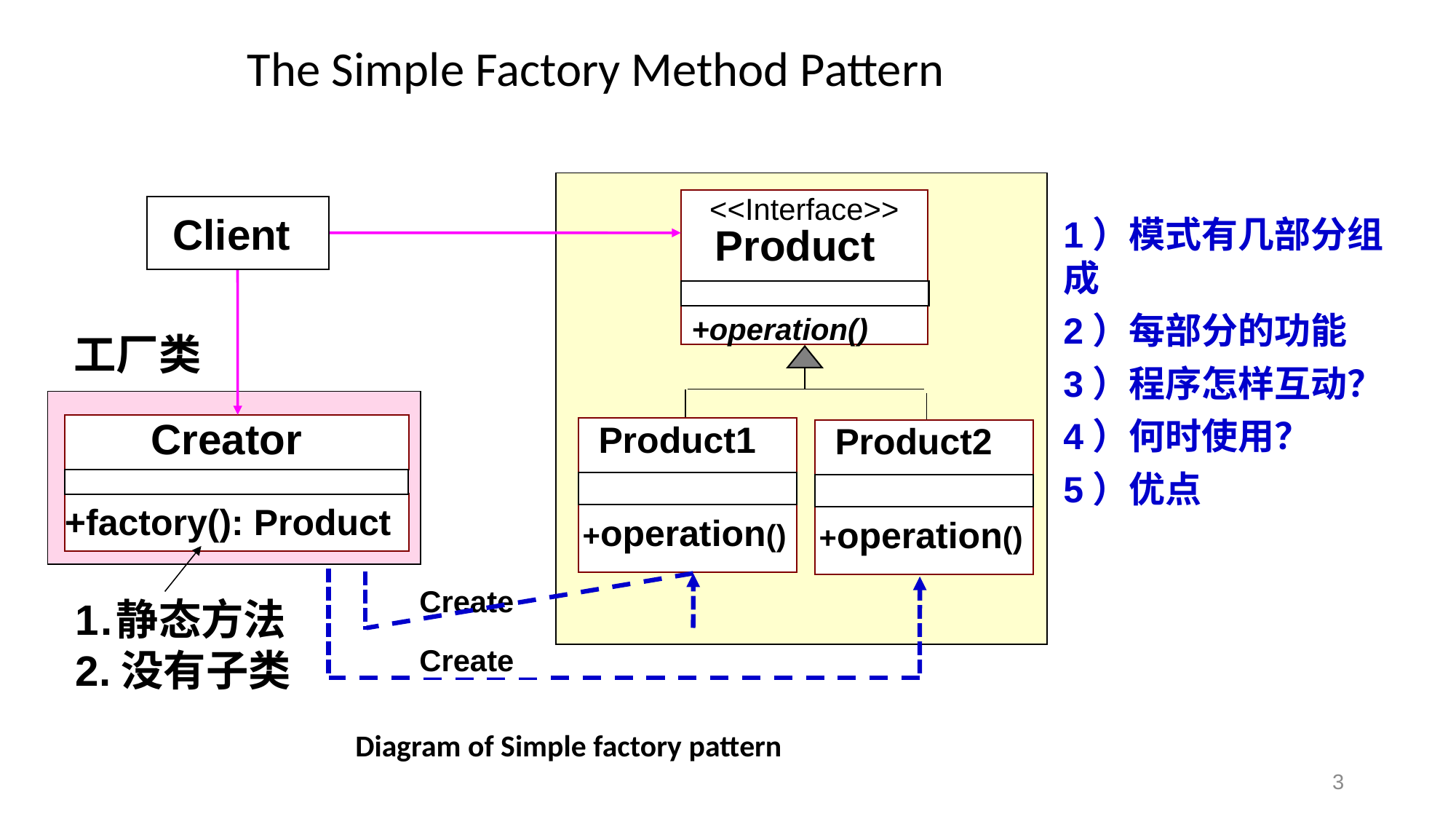

# The Simple Factory Method Pattern

<<Interface>>
Product
Client
1）模式有几部分组成
2）每部分的功能
3）程序怎样互动？
4）何时使用？
5）优点

+operation()
工厂类

Creator

+factory(): Product
Product1
Product2

+operation()
+operation()

Create
静态方法
2.没有子类
Create

Diagram of Simple factory pattern
3